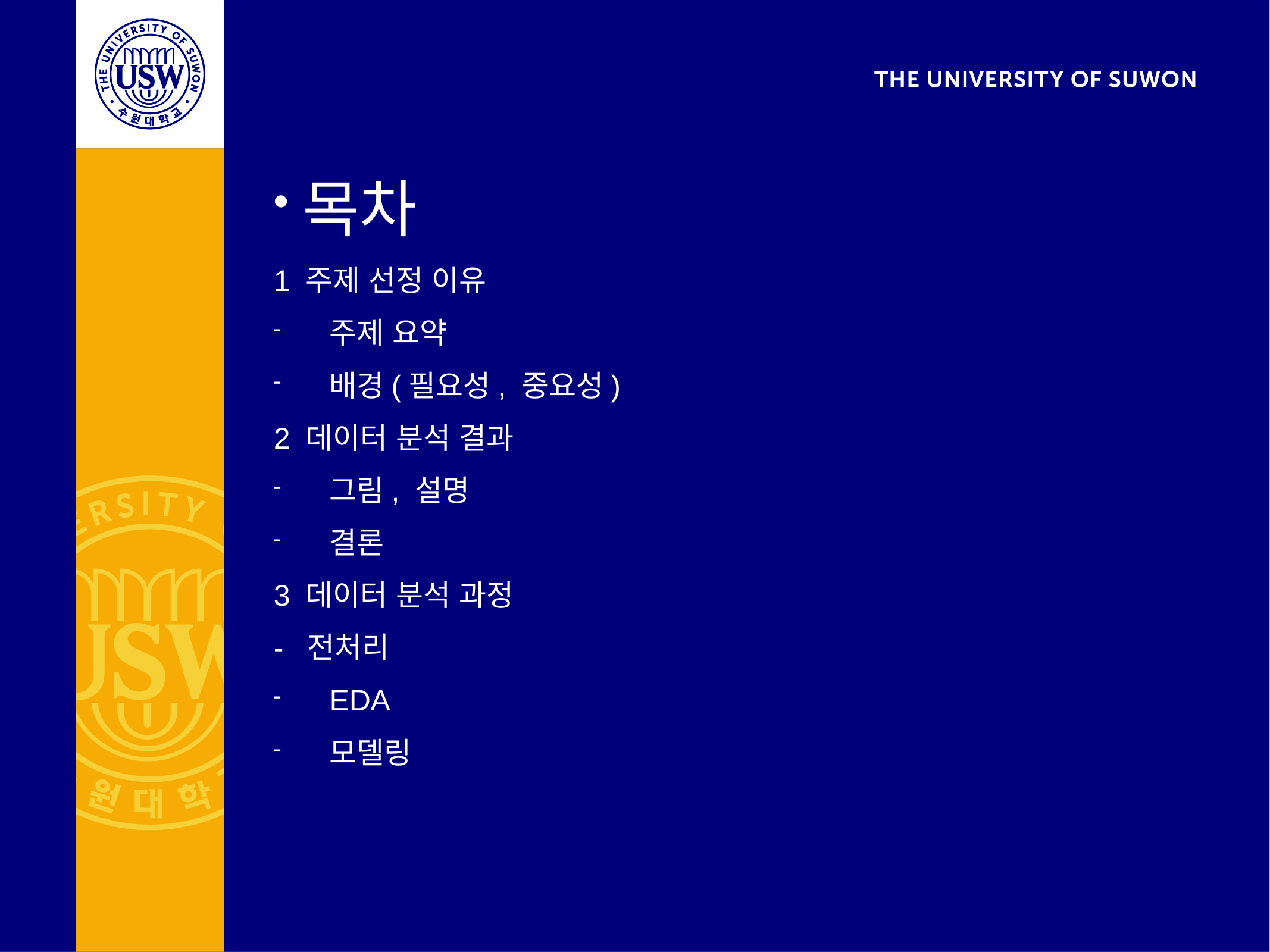

목차
1 주제 선정 이유
주제 요약
배경(필요성, 중요성)
2 데이터 분석 결과
그림, 설명
결론
3 데이터 분석 과정
-  전처리
EDA
모델링